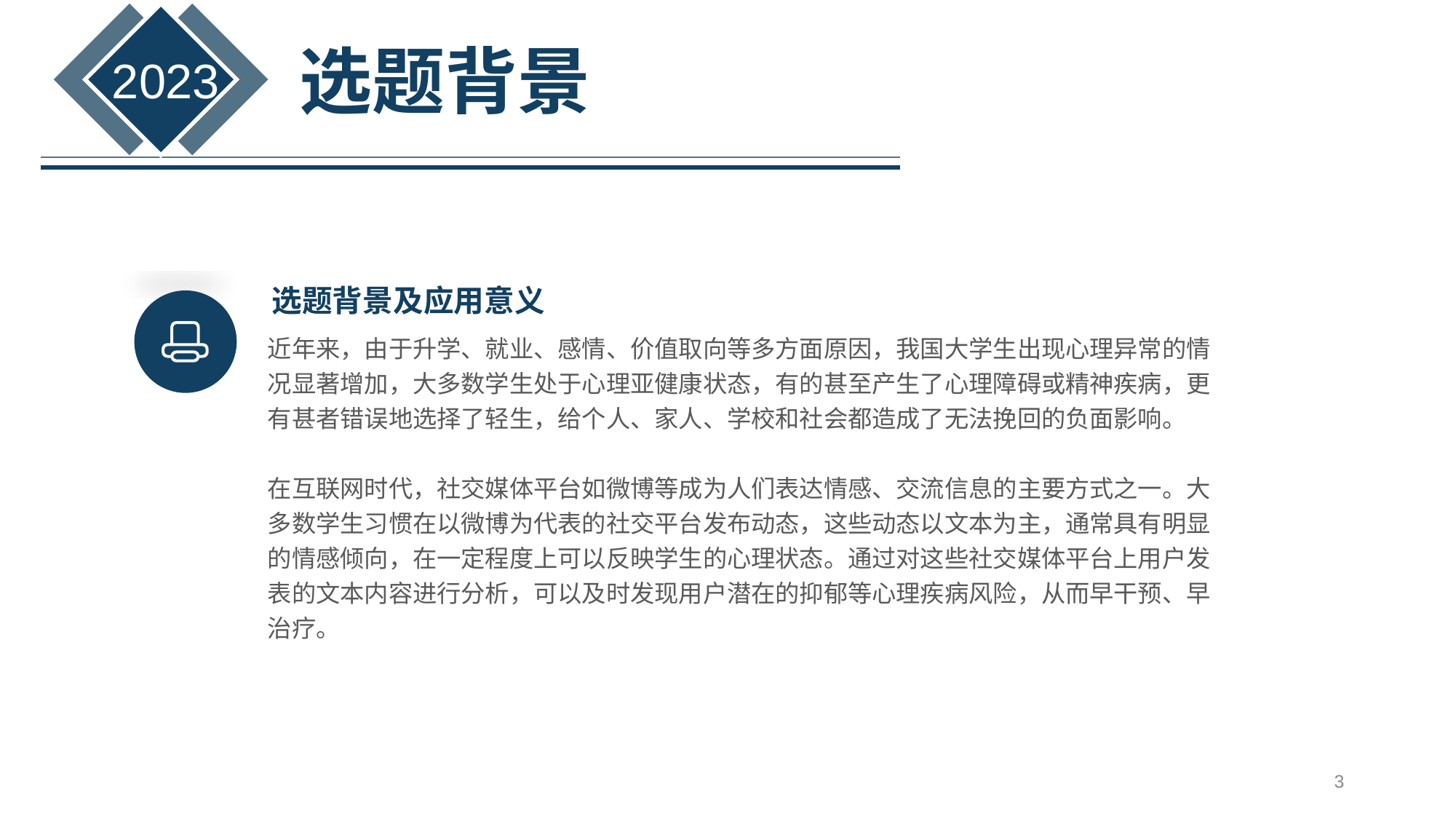

选题背景
2023
选题背景及应用意义

近年来，由于升学、就业、感情、价值取向等多方面原因，我国大学生出现心理异常的情况显著增加，大多数学生处于心理亚健康状态，有的甚至产生了心理障碍或精神疾病，更有甚者错误地选择了轻生，给个人、家人、学校和社会都造成了无法挽回的负面影响。

在互联网时代，社交媒体平台如微博等成为人们表达情感、交流信息的主要方式之一。大多数学生习惯在以微博为代表的社交平台发布动态，这些动态以文本为主，通常具有明显的情感倾向，在一定程度上可以反映学生的心理状态。通过对这些社交媒体平台上用户发表的文本内容进行分析，可以及时发现用户潜在的抑郁等心理疾病风险，从而早干预、早治疗。
3